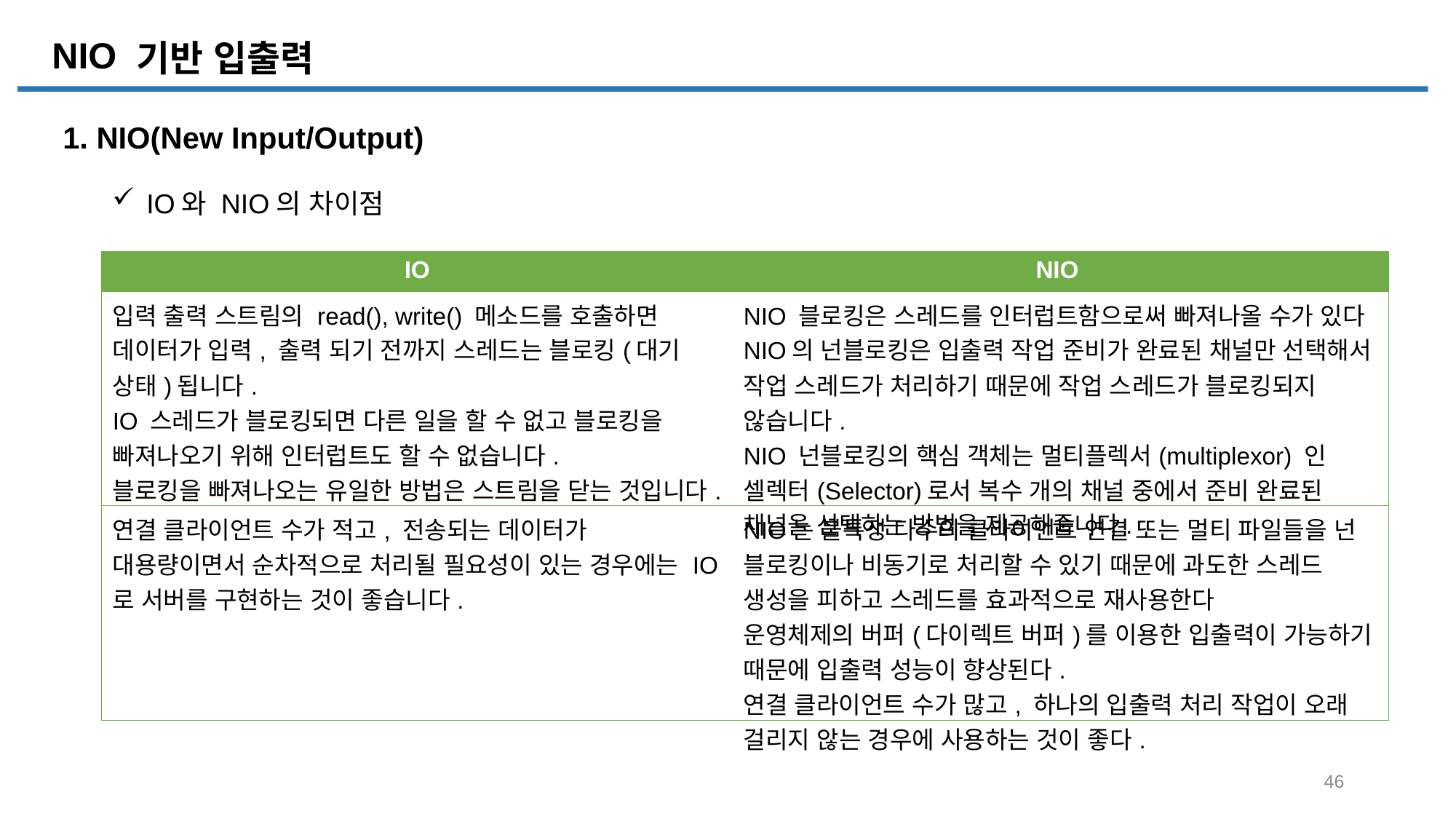

NIO

File 기반 입출력
1. NIO(New Input/Output)
IO와 NIO의 차이점
| IO | NIO |
| --- | --- |
| 입력 출력 스트림의 read(), write() 메소드를 호출하면 데이터가 입력, 출력 되기 전까지 스레드는 블로킹(대기 상태)됩니다. IO 스레드가 블로킹되면 다른 일을 할 수 없고 블로킹을 빠져나오기 위해 인터럽트도 할 수 없습니다. 블로킹을 빠져나오는 유일한 방법은 스트림을 닫는 것입니다. | NIO 블로킹은 스레드를 인터럽트함으로써 빠져나올 수가 있다 NIO의 넌블로킹은 입출력 작업 준비가 완료된 채널만 선택해서 작업 스레드가 처리하기 때문에 작업 스레드가 블로킹되지 않습니다. NIO 넌블로킹의 핵심 객체는 멀티플렉서(multiplexor) 인 셀렉터(Selector)로서 복수 개의 채널 중에서 준비 완료된 채널을 선택하는 방법을 제공해줍니다. |
| 연결 클라이언트 수가 적고, 전송되는 데이터가 대용량이면서 순차적으로 처리될 필요성이 있는 경우에는 IO로 서버를 구현하는 것이 좋습니다. | NIO는 불특정 다수의 클라이언트 연결 또는 멀티 파일들을 넌 블로킹이나 비동기로 처리할 수 있기 때문에 과도한 스레드 생성을 피하고 스레드를 효과적으로 재사용한다 운영체제의 버퍼(다이렉트 버퍼)를 이용한 입출력이 가능하기 때문에 입출력 성능이 향상된다. 연결 클라이언트 수가 많고, 하나의 입출력 처리 작업이 오래 걸리지 않는 경우에 사용하는 것이 좋다. |
46